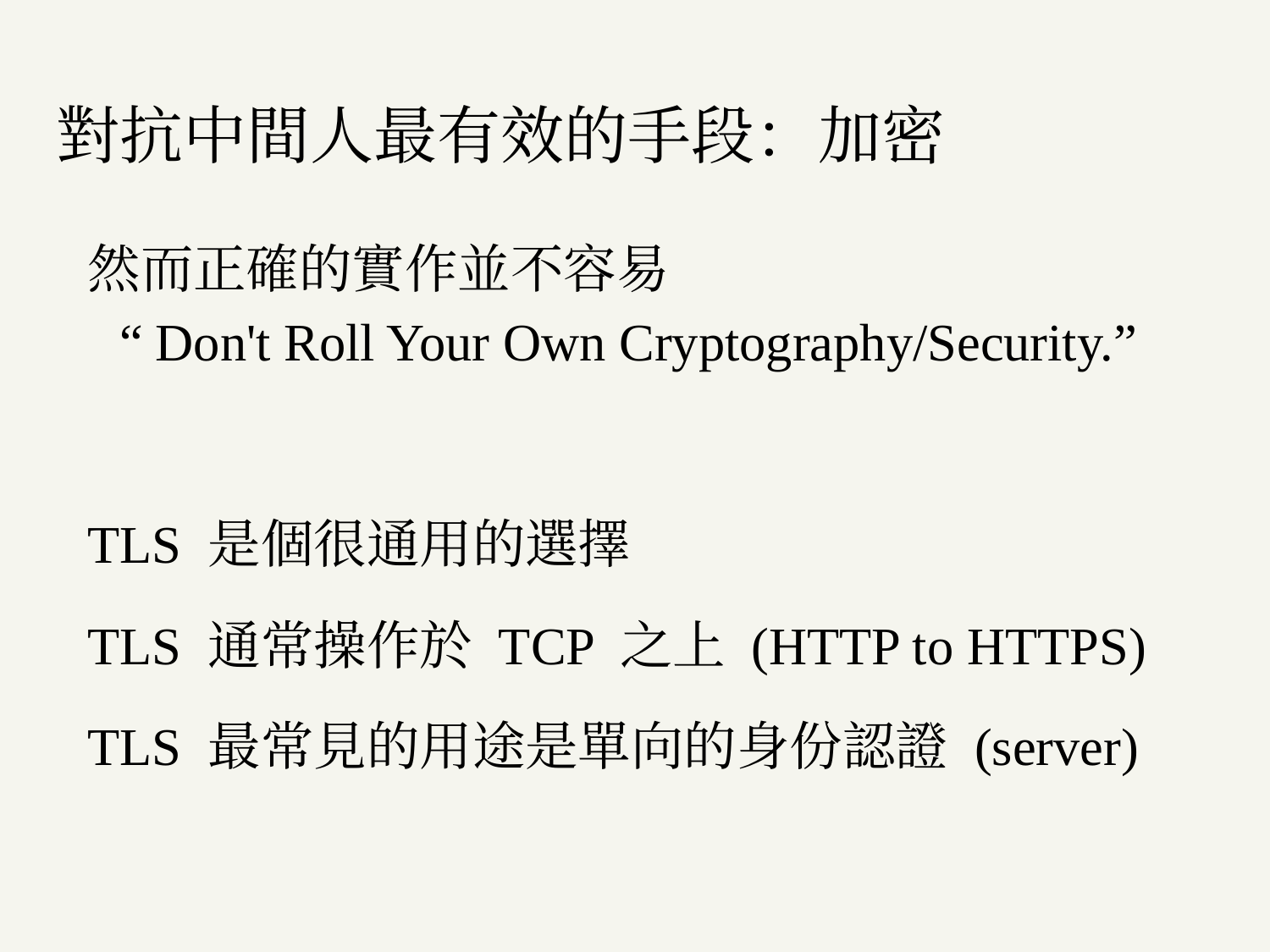

# 對抗中間人最有效的手段：加密
然而正確的實作並不容易
“Don't Roll Your Own Cryptography/Security.”

TLS 是個很通用的選擇
TLS 通常操作於 TCP 之上 (HTTP to HTTPS)
TLS 最常見的用途是單向的身份認證 (server)